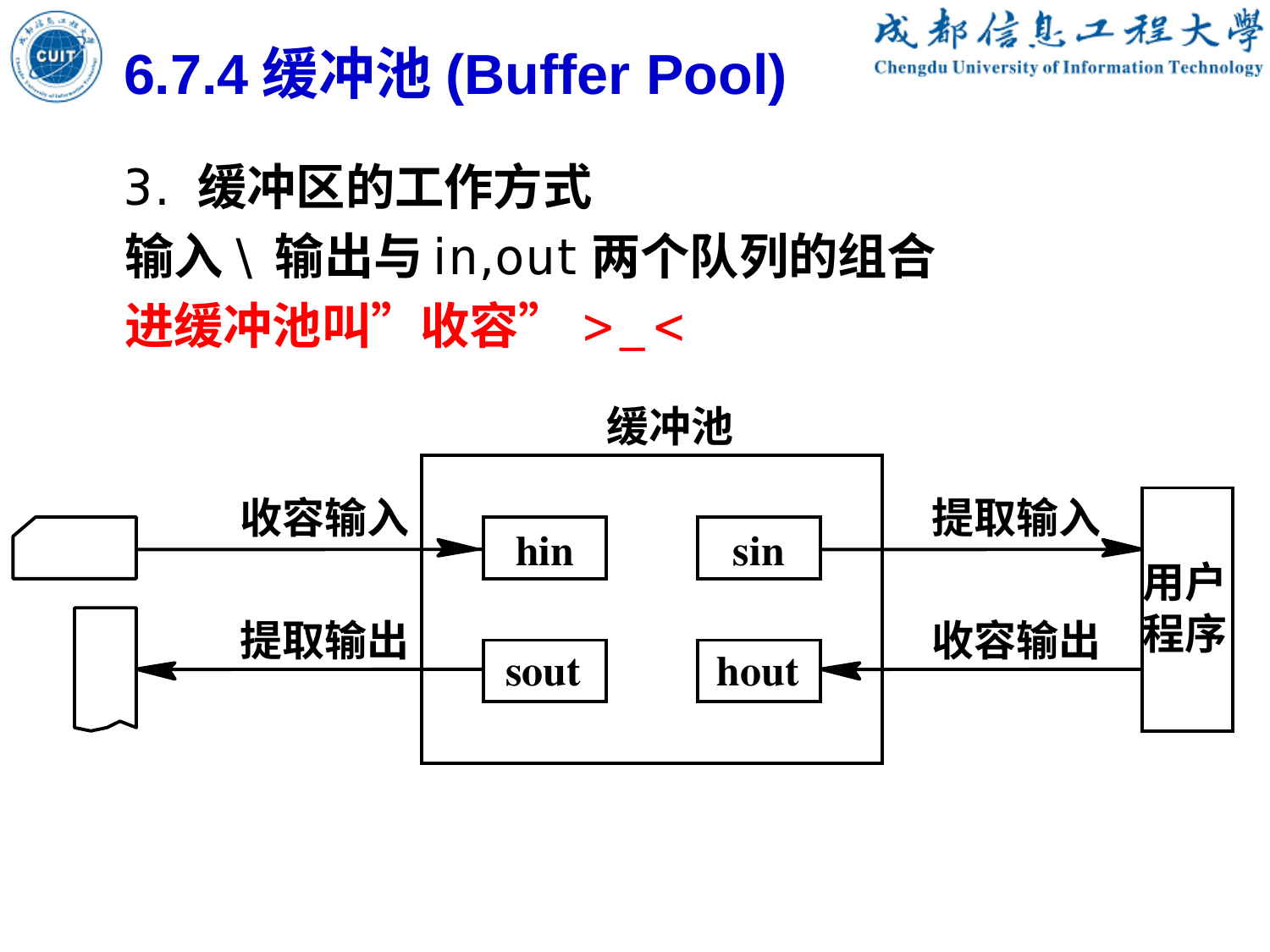

6.7.4缓冲池(Buffer Pool)
3. 缓冲区的工作方式
输入\输出与in,out两个队列的组合
进缓冲池叫”收容”>_<
缓冲池

收容输入
提取输入

hin
sin

用户
程序

提取输出
收容输出

sout
hout